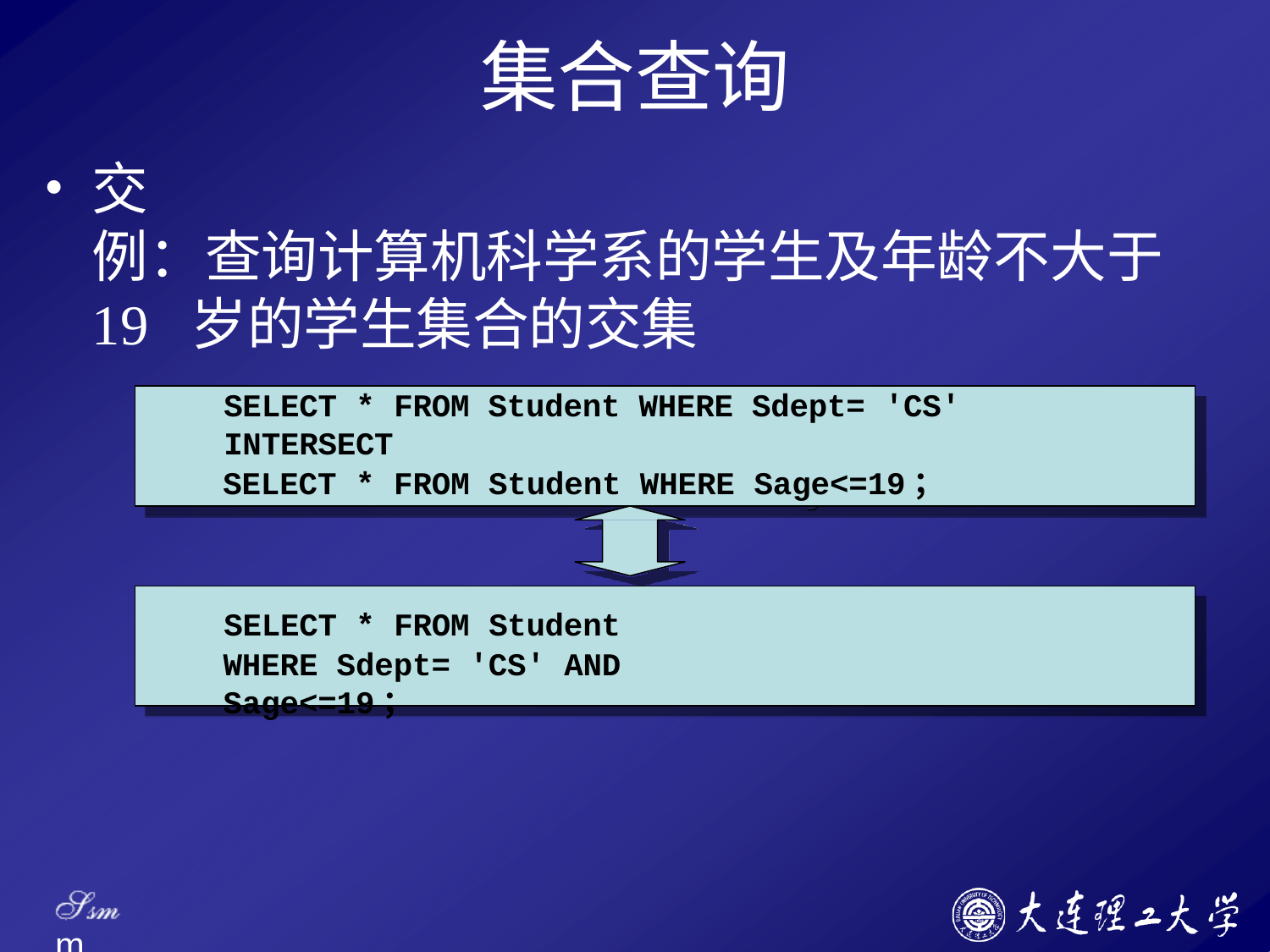

# 集合查询
交
例：查询计算机科学系的学生及年龄不大于19  岁的学生集合的交集
SELECT * FROM Student WHERE Sdept= 'CS'
INTERSECT
SELECT * FROM Student WHERE Sage<=19；

SELECT * FROM Student
WHERE Sdept= 'CS' AND Sage<=19；

Ssm